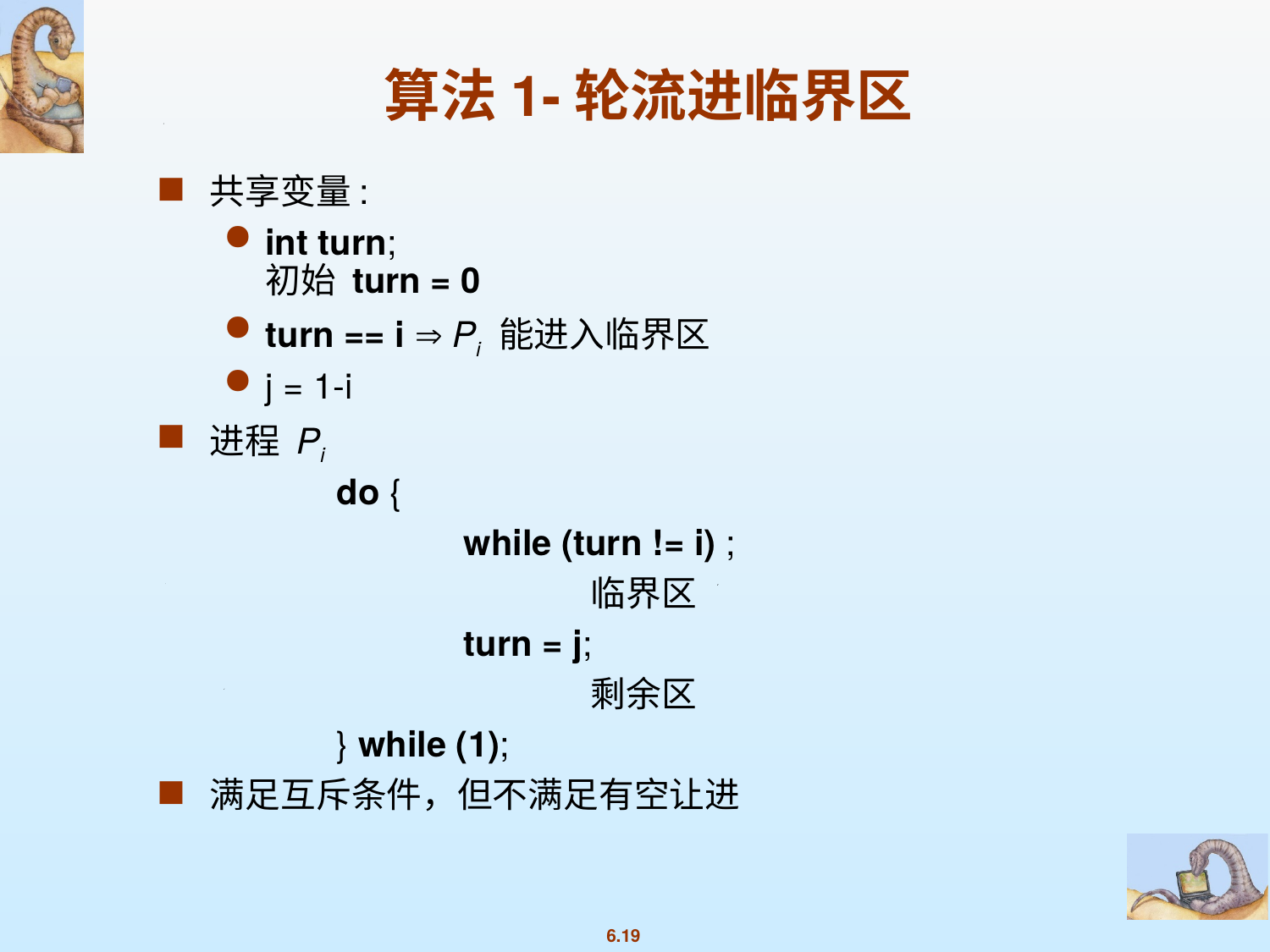

算法1-轮流进临界区
共享变量:
int turn;
初始 turn = 0
turn == i ⇒ Pi 能进入临界区
j = 1-i
进程 Pi
		do {
			while (turn != i) ;
				临界区
			turn = j;
				剩余区
		} while (1);
满足互斥条件，但不满足有空让进